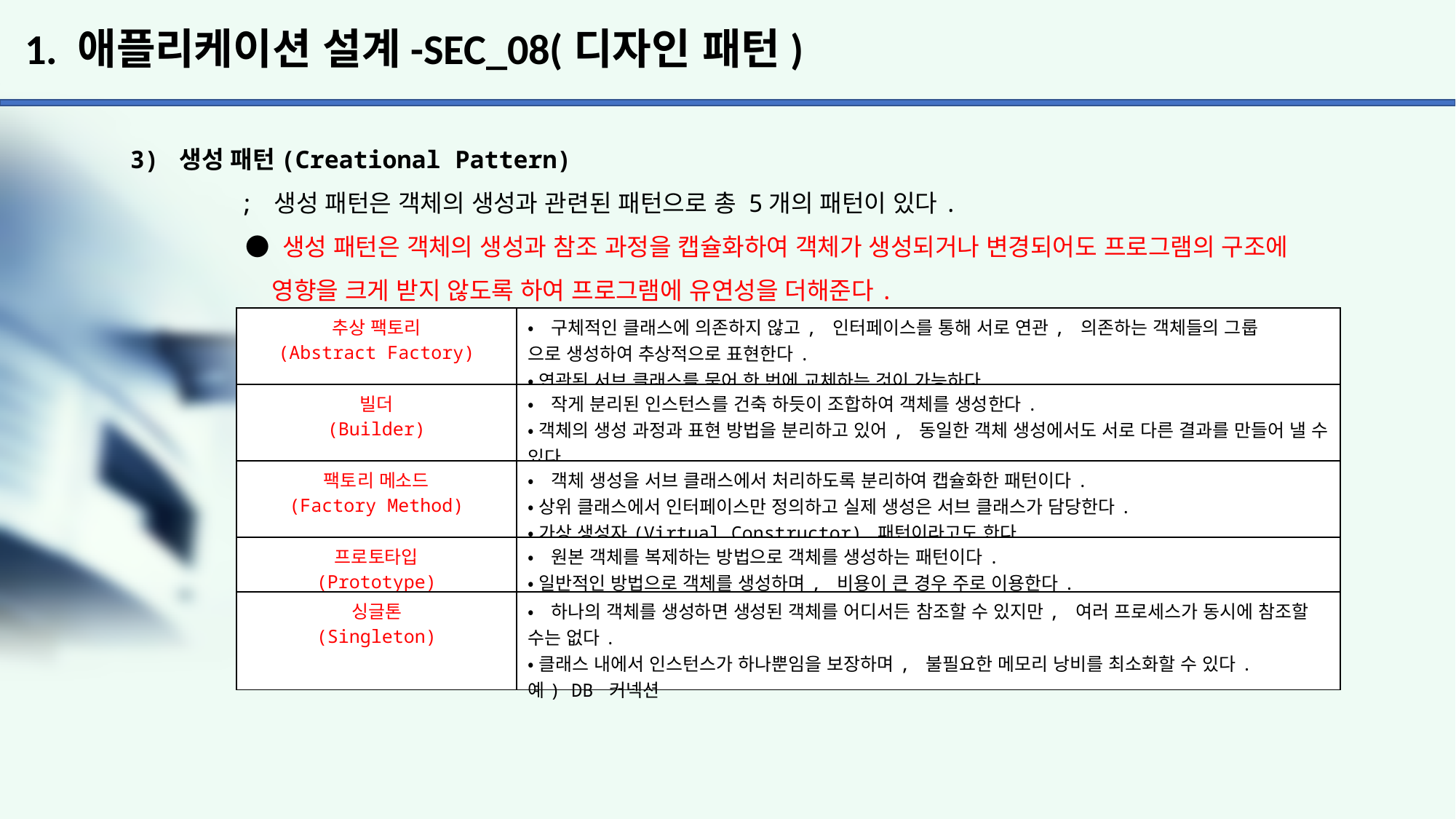

# 1. 애플리케이션 설계-SEC_08(디자인 패턴)
3) 생성 패턴(Creational Pattern)
	; 생성 패턴은 객체의 생성과 관련된 패턴으로 총 5개의 패턴이 있다.
	 ● 생성 패턴은 객체의 생성과 참조 과정을 캡슐화하여 객체가 생성되거나 변경되어도 프로그램의 구조에
	    영향을 크게 받지 않도록 하여 프로그램에 유연성을 더해준다.
| 추상 팩토리 (Abstract Factory) | •구체적인 클래스에 의존하지 않고, 인터페이스를 통해 서로 연관, 의존하는 객체들의 그룹 으로 생성하여 추상적으로 표현한다. •연관된 서브 클래스를 묶어 한 번에 교체하는 것이 가능하다. |
| --- | --- |
| 빌더 (Builder) | •작게 분리된 인스턴스를 건축 하듯이 조합하여 객체를 생성한다. •객체의 생성 과정과 표현 방법을 분리하고 있어, 동일한 객체 생성에서도 서로 다른 결과를 만들어 낼 수 있다. |
| 팩토리 메소드 (Factory Method) | •객체 생성을 서브 클래스에서 처리하도록 분리하여 캡슐화한 패턴이다. •상위 클래스에서 인터페이스만 정의하고 실제 생성은 서브 클래스가 담당한다. •가상 생성자(Virtual Constructor) 패턴이라고도 한다. |
| 프로토타입 (Prototype) | •원본 객체를 복제하는 방법으로 객체를 생성하는 패턴이다. •일반적인 방법으로 객체를 생성하며, 비용이 큰 경우 주로 이용한다. |
| 싱글톤 (Singleton) | •하나의 객체를 생성하면 생성된 객체를 어디서든 참조할 수 있지만, 여러 프로세스가 동시에 참조할 수는 없다. •클래스 내에서 인스턴스가 하나뿐임을 보장하며, 불필요한 메모리 낭비를 최소화할 수 있다. 예) DB 커넥션 |